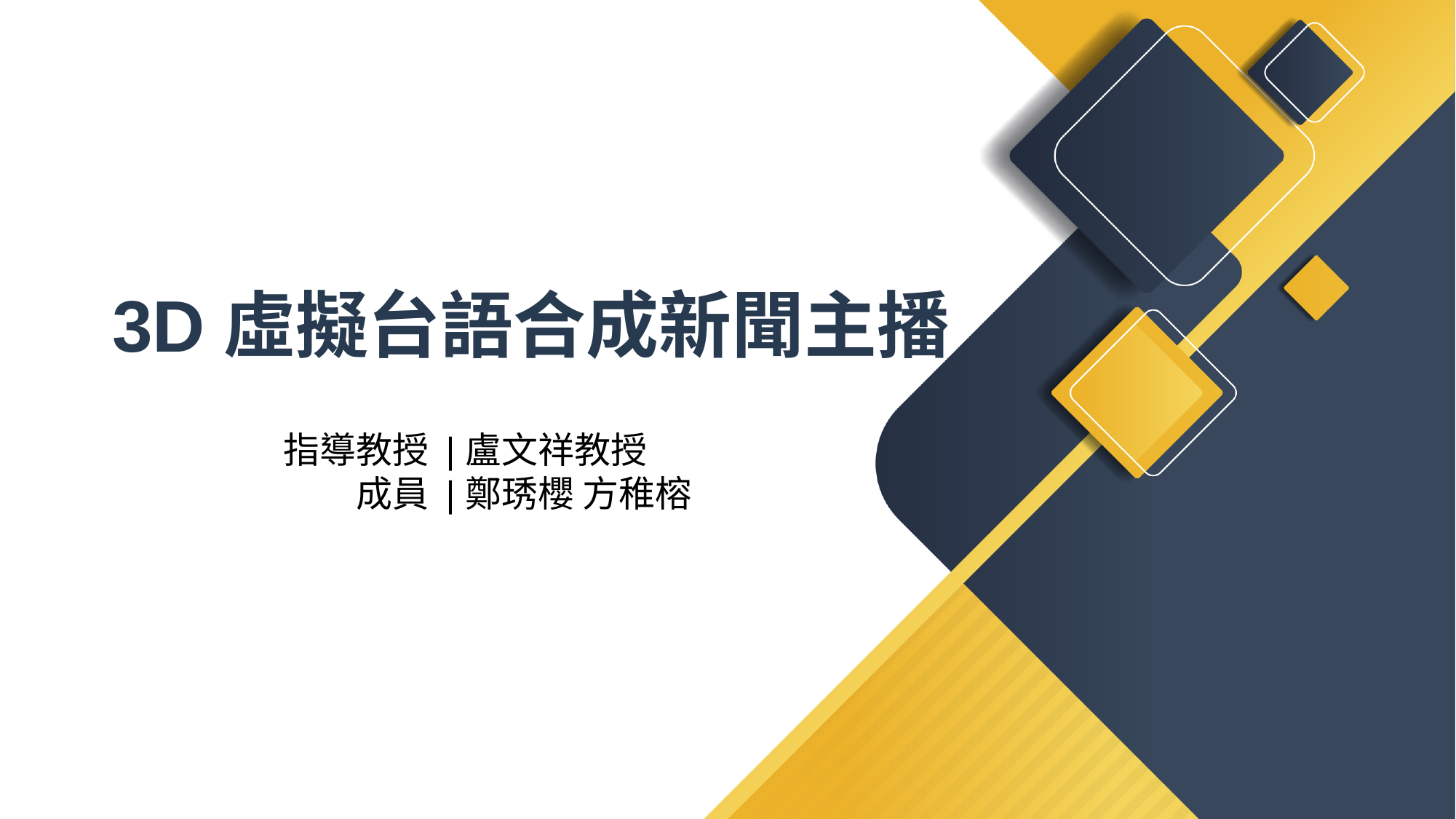

3D虛擬台語合成新聞主播
指導教授 |
成員 |
盧文祥教授
鄭琇櫻 方稚榕